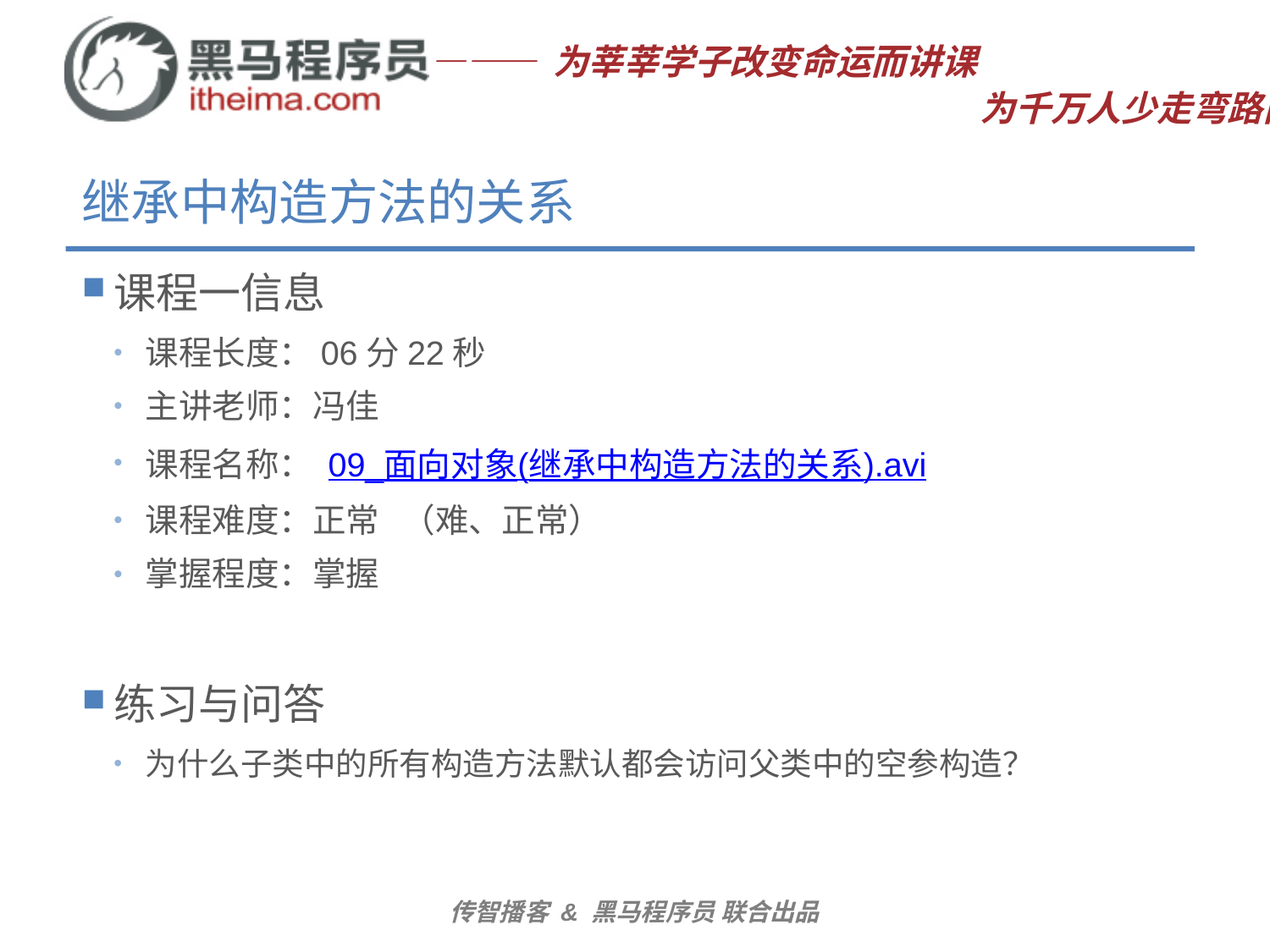

# 继承中构造方法的关系
课程一信息
课程长度：06分22秒
主讲老师：冯佳
课程名称： 09_面向对象(继承中构造方法的关系).avi
课程难度：正常   （难、正常）
掌握程度：掌握

练习与问答
为什么子类中的所有构造方法默认都会访问父类中的空参构造？